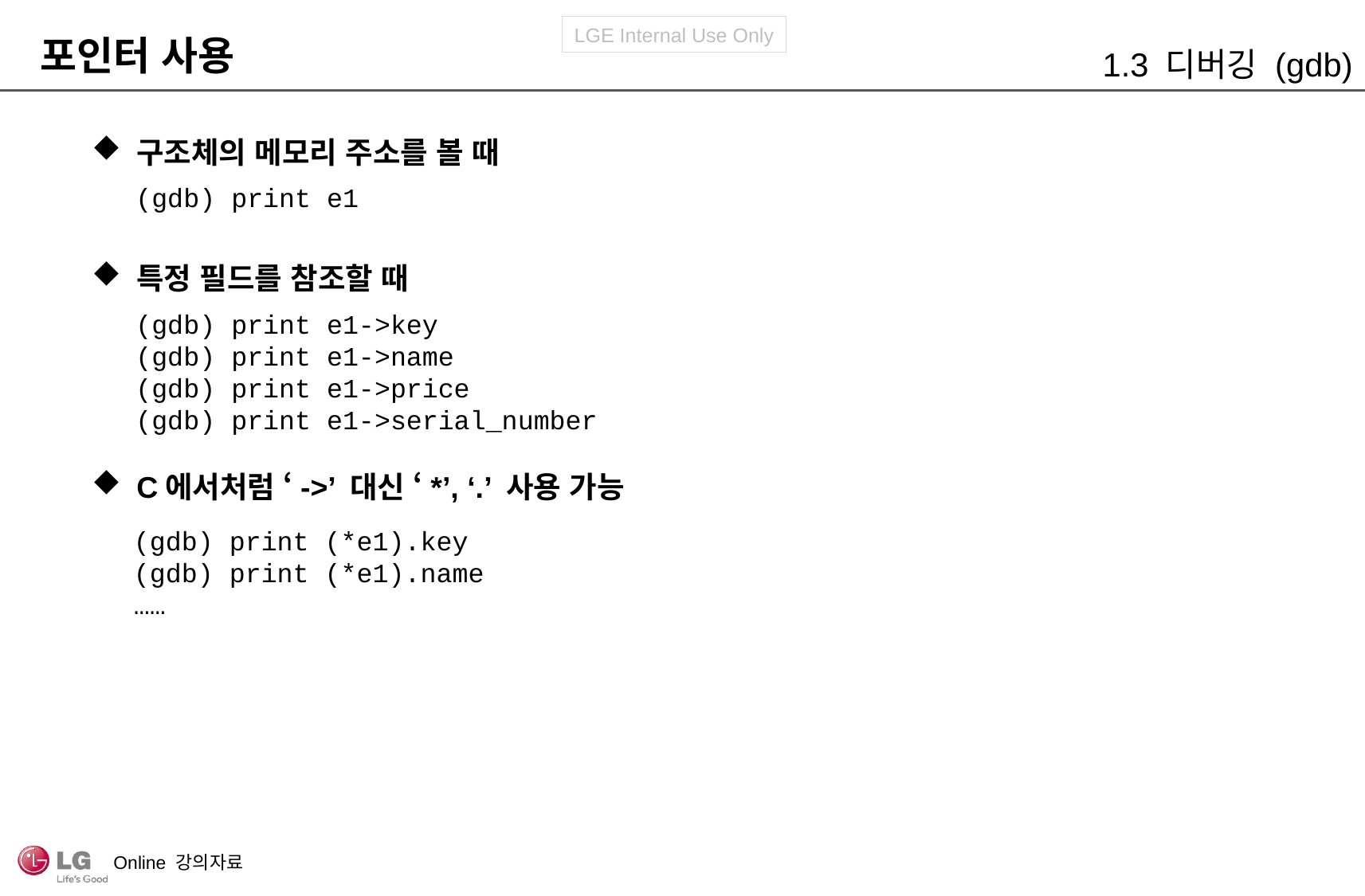

포인터 사용
1.3 디버깅 (gdb)

구조체의 메모리 주소를 볼 때

특정 필드를 참조할 때

C에서처럼 ‘->’ 대신 ‘*’, ‘.’ 사용 가능

(gdb) print e1
(gdb) print e1->key
(gdb) print e1->name
(gdb) print e1->price
(gdb) print e1->serial_number
(gdb) print (*e1).key
(gdb) print (*e1).name
……